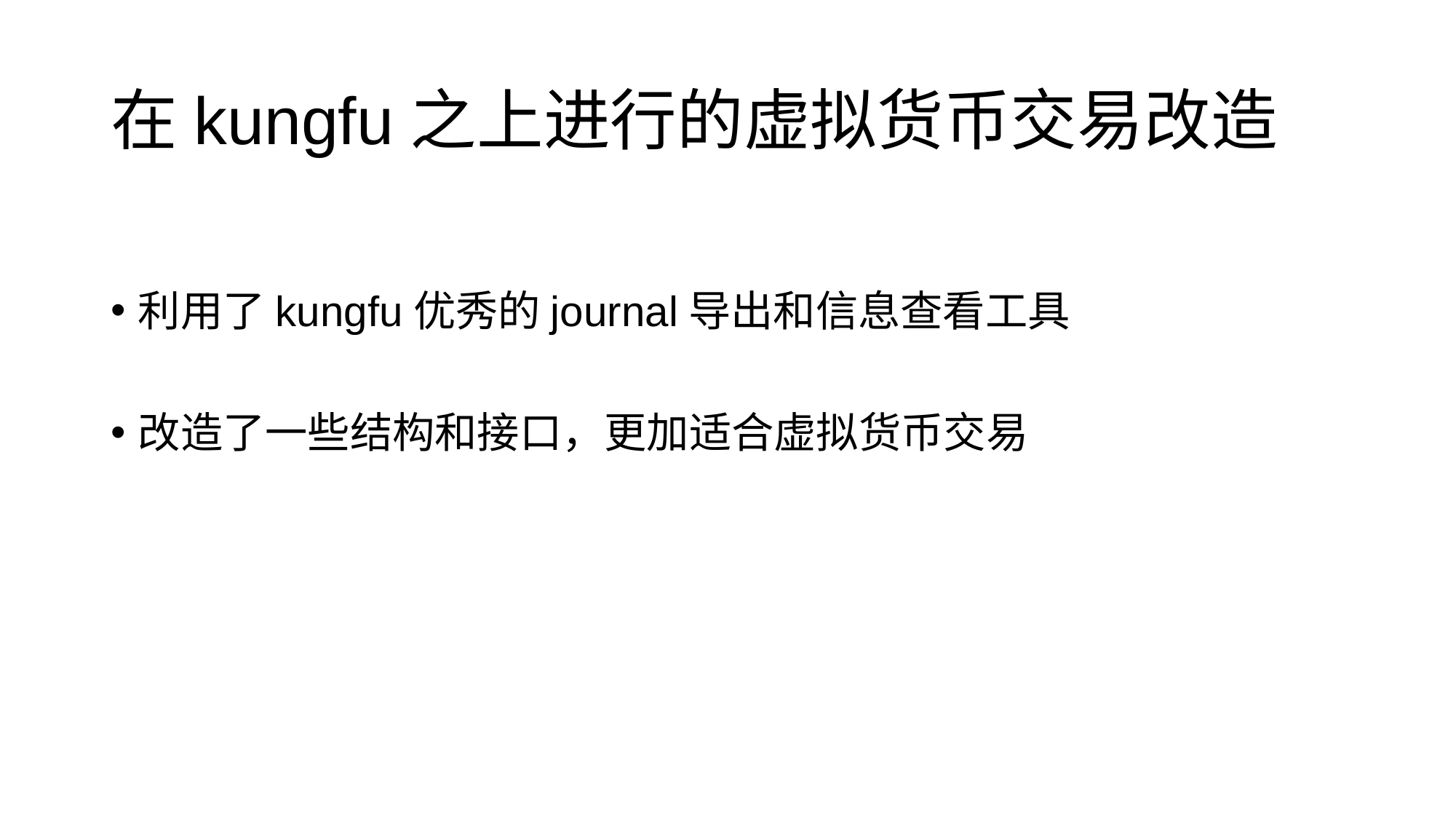

# 在kungfu之上进行的虚拟货币交易改造

利用了kungfu优秀的journal导出和信息查看工具

改造了一些结构和接口，更加适合虚拟货币交易